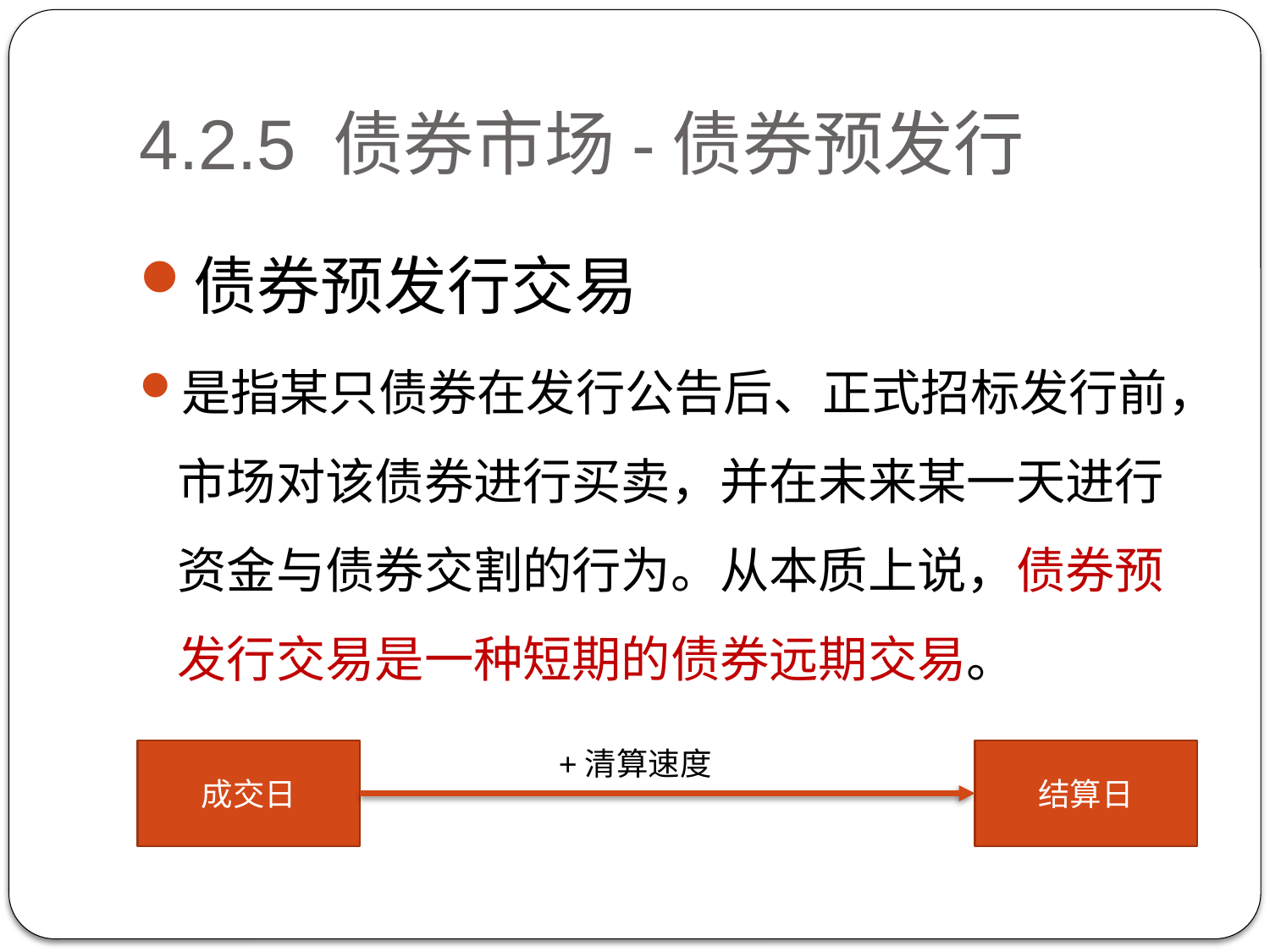

# 4.2.5 债券市场-债券预发行
债券预发行交易
是指某只债券在发行公告后、正式招标发行前，市场对该债券进行买卖，并在未来某一天进行资金与债券交割的行为。从本质上说，债券预发行交易是一种短期的债券远期交易。

+清算速度
成交日
结算日